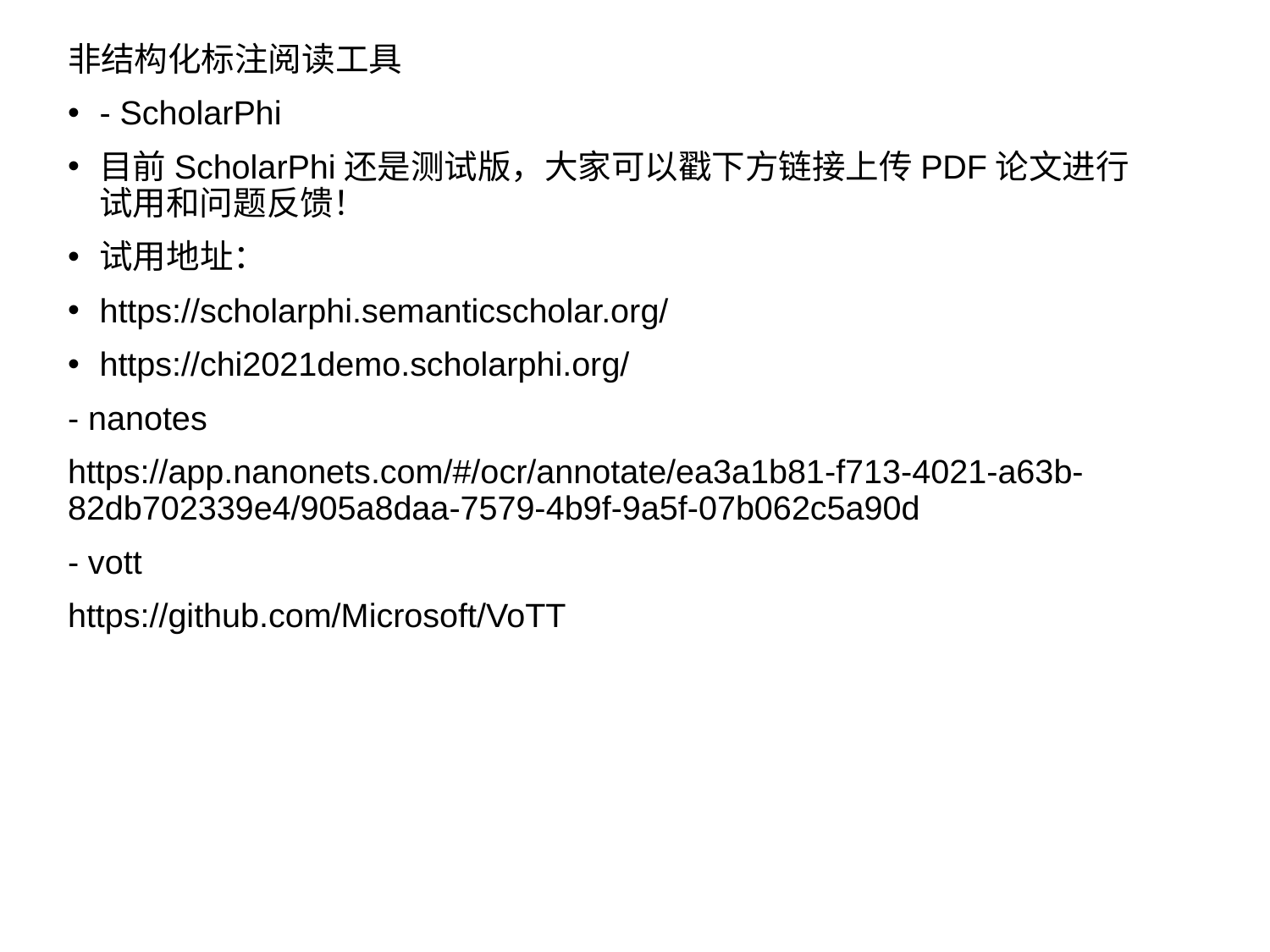

非结构化标注阅读工具
- ScholarPhi
目前ScholarPhi还是测试版，大家可以戳下方链接上传PDF论文进行试用和问题反馈！
试用地址：
https://scholarphi.semanticscholar.org/
https://chi2021demo.scholarphi.org/
- nanotes
https://app.nanonets.com/#/ocr/annotate/ea3a1b81-f713-4021-a63b-82db702339e4/905a8daa-7579-4b9f-9a5f-07b062c5a90d
- vott
https://github.com/Microsoft/VoTT